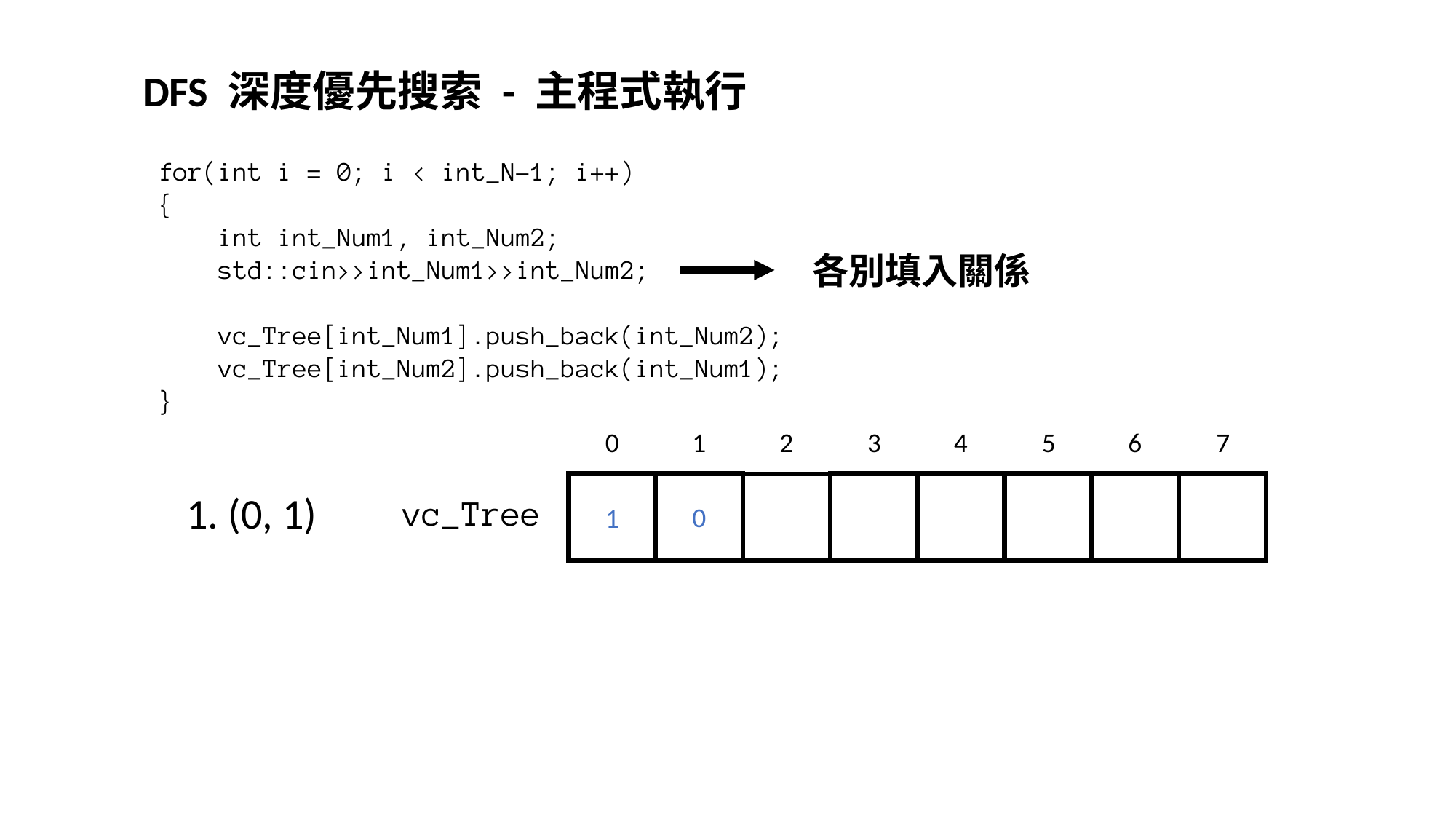

DFS 深度優先搜索 - 主程式執行
for(int i = 0; i < int_N-1; i++)
{
    int int_Num1, int_Num2;
    std::cin>>int_Num1>>int_Num2;

    vc_Tree[int_Num1].push_back(int_Num2);
    vc_Tree[int_Num2].push_back(int_Num1);
}
各別填入關係
0
1
2
3
4
5
6
7

1. (0, 1)
vc_Tree
0
1